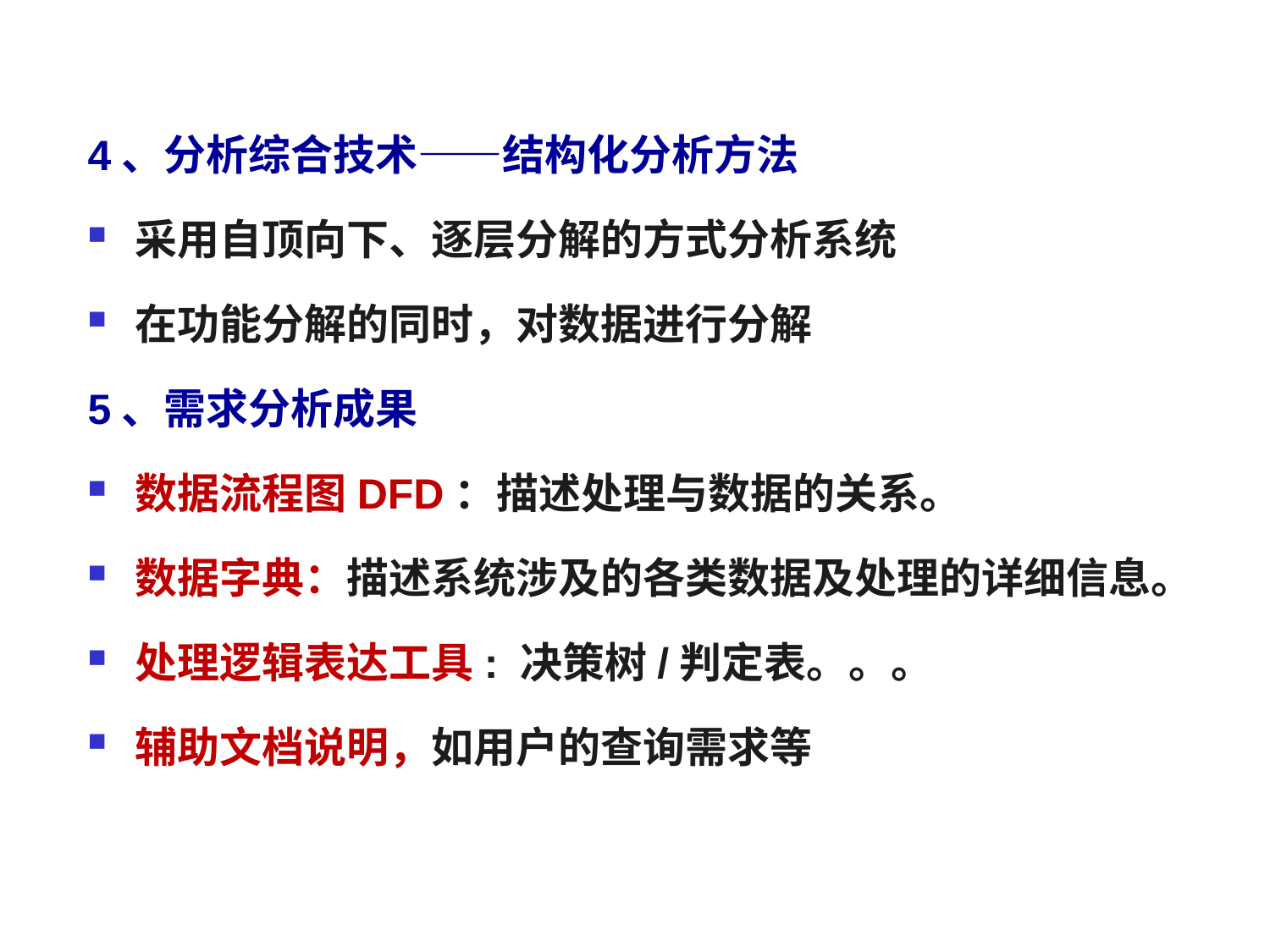

4、分析综合技术——结构化分析方法
采用自顶向下、逐层分解的方式分析系统
在功能分解的同时，对数据进行分解
5、需求分析成果
数据流程图DFD：描述处理与数据的关系。
数据字典：描述系统涉及的各类数据及处理的详细信息。
处理逻辑表达工具: 决策树/判定表。。。
辅助文档说明，如用户的查询需求等